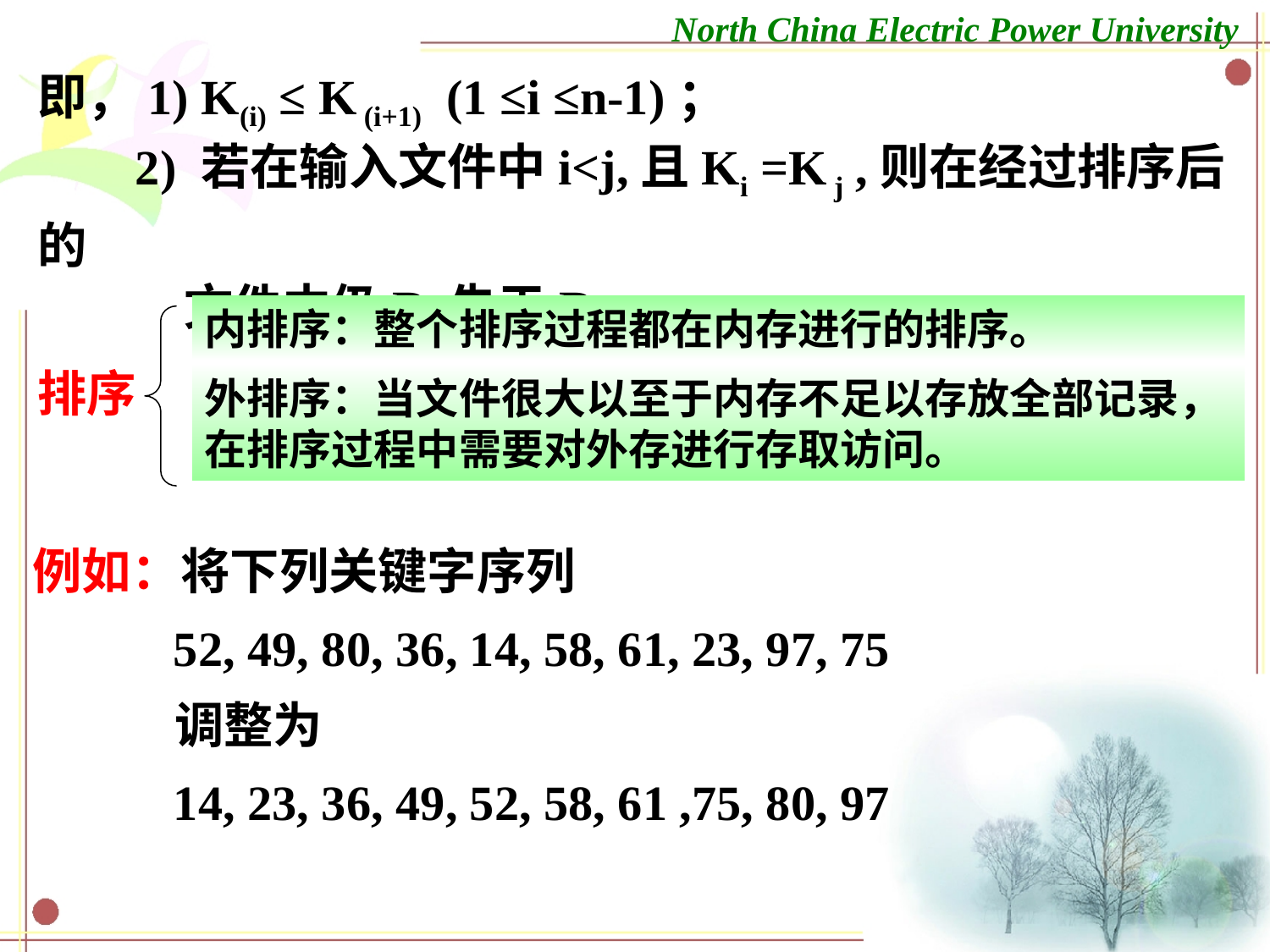

即，1) K(i) ≤ K (i+1)  (1 ≤i ≤n-1)；
        2) 若在输入文件中i<j,且Ki =K j ,则在经过排序后的
            文件中仍Ri先于Rj。
内排序：整个排序过程都在内存进行的排序。

排序
外排序：当文件很大以至于内存不足以存放全部记录，在排序过程中需要对外存进行存取访问。
   例如：将下列关键字序列
          52, 49, 80, 36, 14, 58, 61, 23, 97, 75
          调整为
          14, 23, 36, 49, 52, 58, 61 ,75, 80, 97